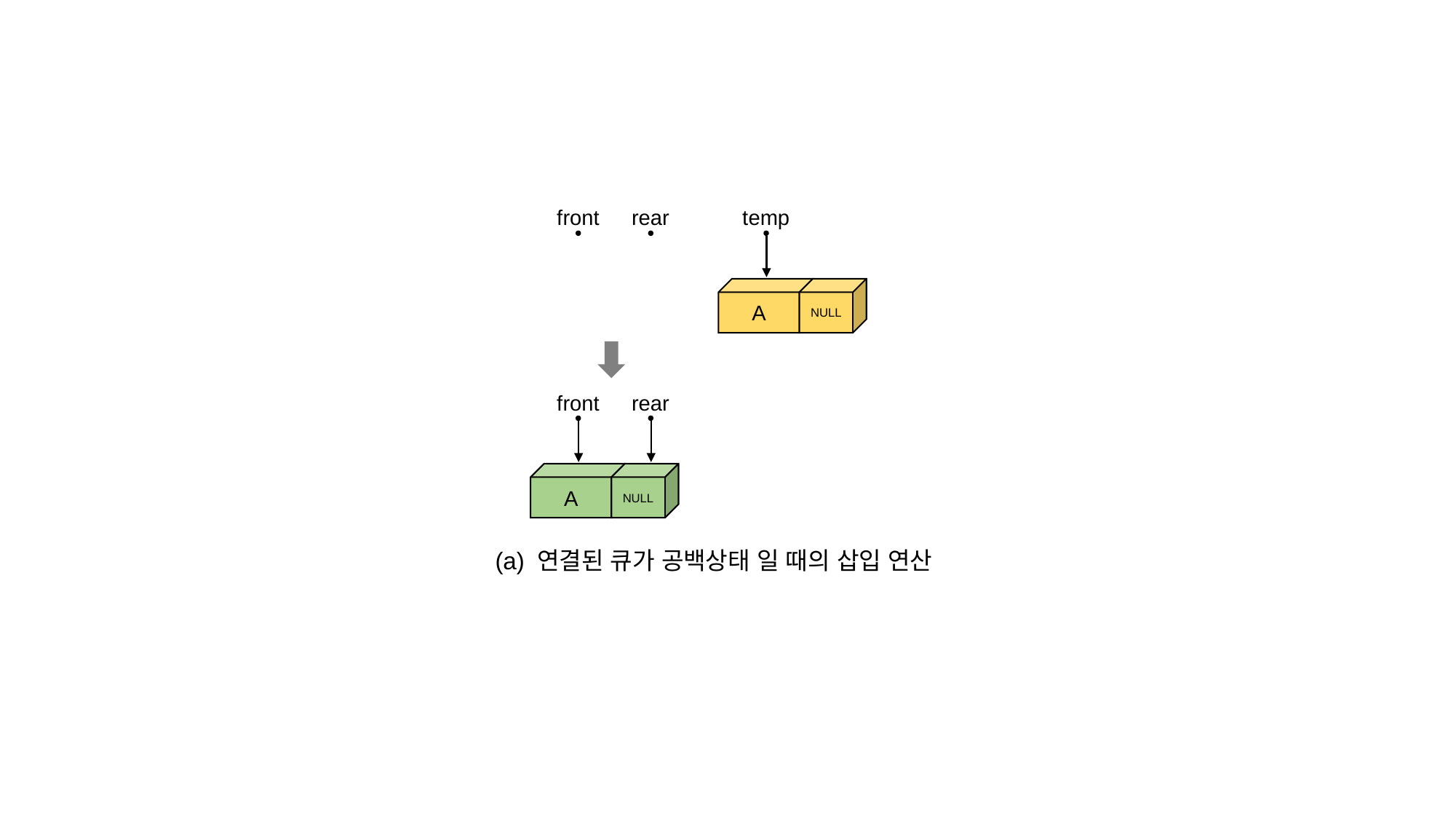

front
rear
temp

A
NULL

front
rear

A
NULL
(a) 연결된 큐가 공백상태 일 때의 삽입 연산